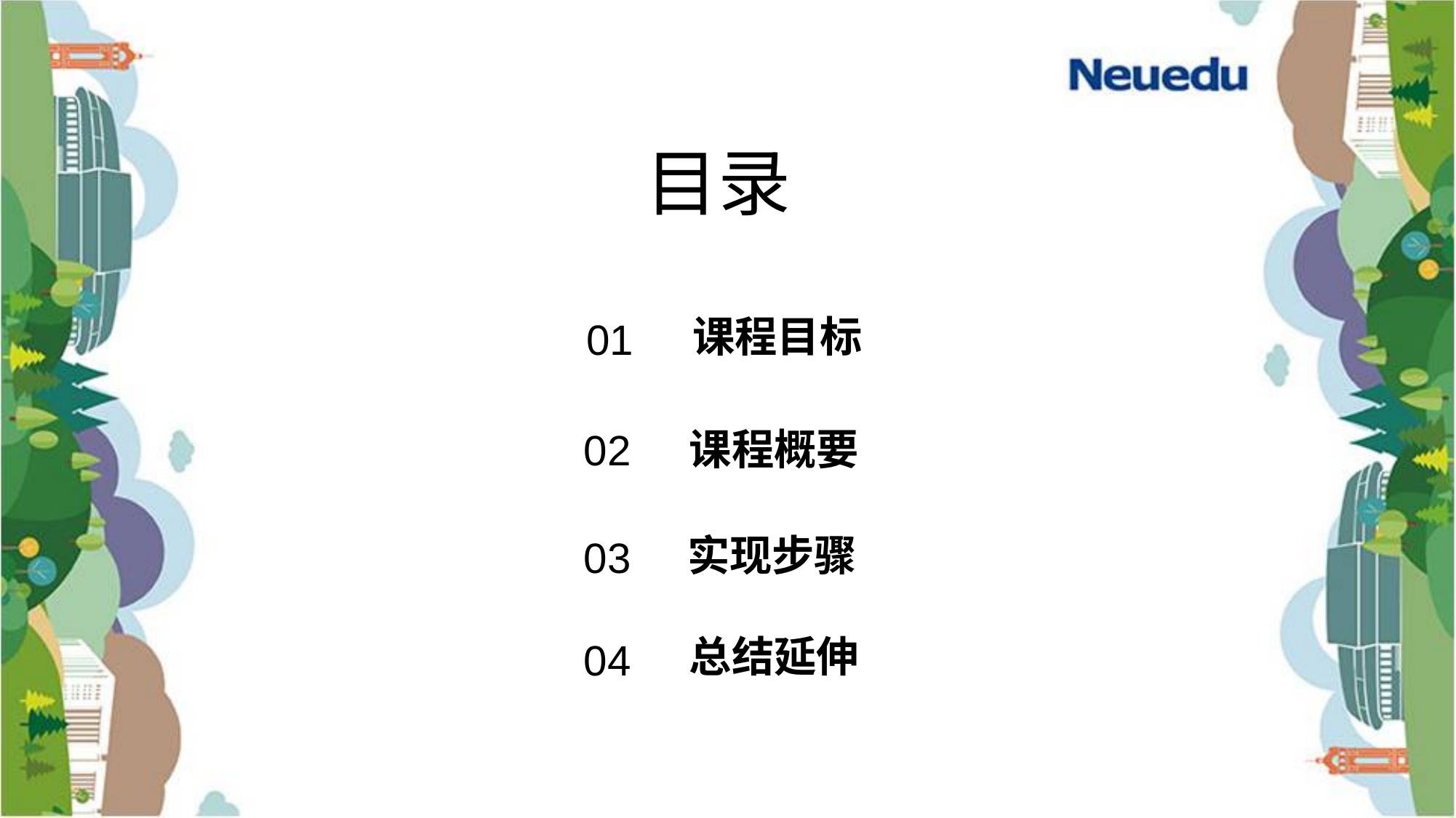

目录

01
课程目标

02
课程概要

03

实现步骤

04
总结延伸